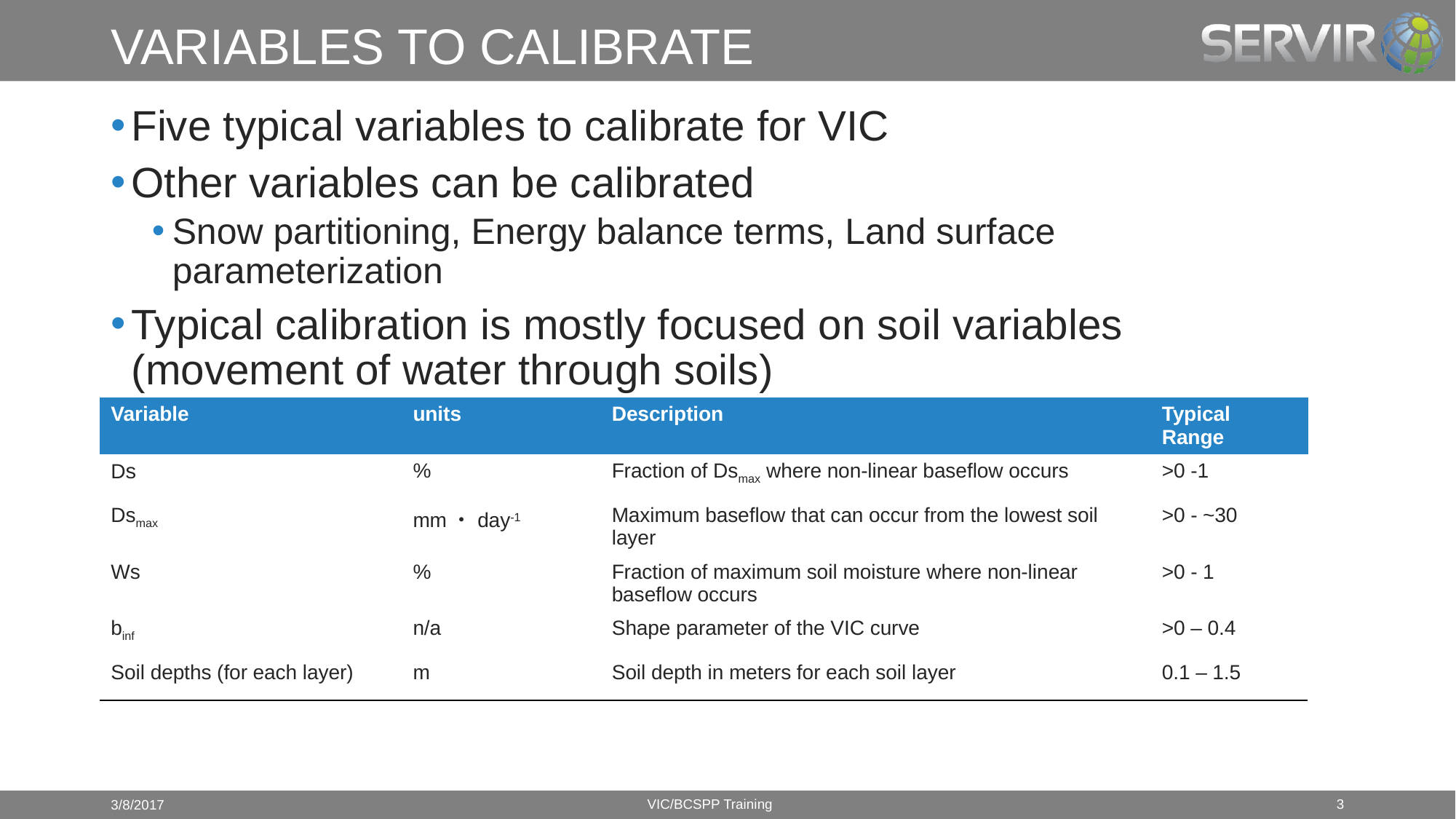

# VARIABLES TO CALIBRATE
Five typical variables to calibrate for VIC
Other variables can be calibrated
Snow partitioning, Energy balance terms, Land surface parameterization
Typical calibration is mostly focused on soil variables (movement of water through soils)

| Variable | units | Description | Typical Range |
| --- | --- | --- | --- |
| Ds | % | Fraction of Dsmax where non-linear baseflow occurs | >0 -1 |
| Dsmax | mm・day-1 | Maximum baseflow that can occur from the lowest soil layer | >0 - ~30 |
| Ws | % | Fraction of maximum soil moisture where non-linear baseflow occurs | >0 - 1 |
| binf | n/a | Shape parameter of the VIC curve | >0 – 0.4 |
| Soil depths (for each layer) | m | Soil depth in meters for each soil layer | 0.1 – 1.5 |
VIC/BCSPP Training
3